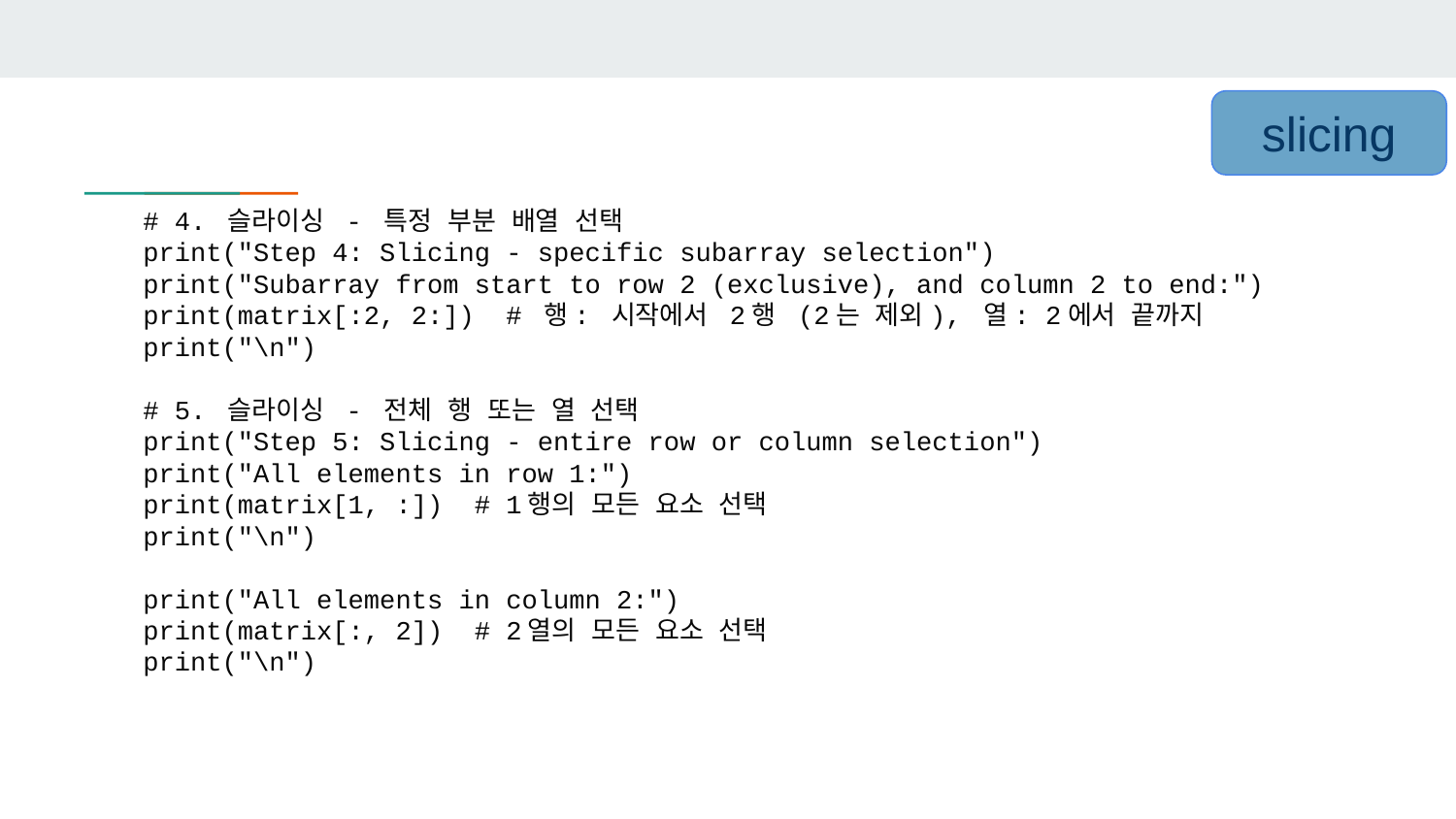

slicing
# 4. 슬라이싱 - 특정 부분 배열 선택
print("Step 4: Slicing - specific subarray selection")
print("Subarray from start to row 2 (exclusive), and column 2 to end:")
print(matrix[:2, 2:])  # 행: 시작에서 2행 (2는 제외), 열: 2에서 끝까지
print("\n")

# 5. 슬라이싱 - 전체 행 또는 열 선택
print("Step 5: Slicing - entire row or column selection")
print("All elements in row 1:")
print(matrix[1, :])  # 1행의 모든 요소 선택
print("\n")

print("All elements in column 2:")
print(matrix[:, 2])  # 2열의 모든 요소 선택
print("\n")